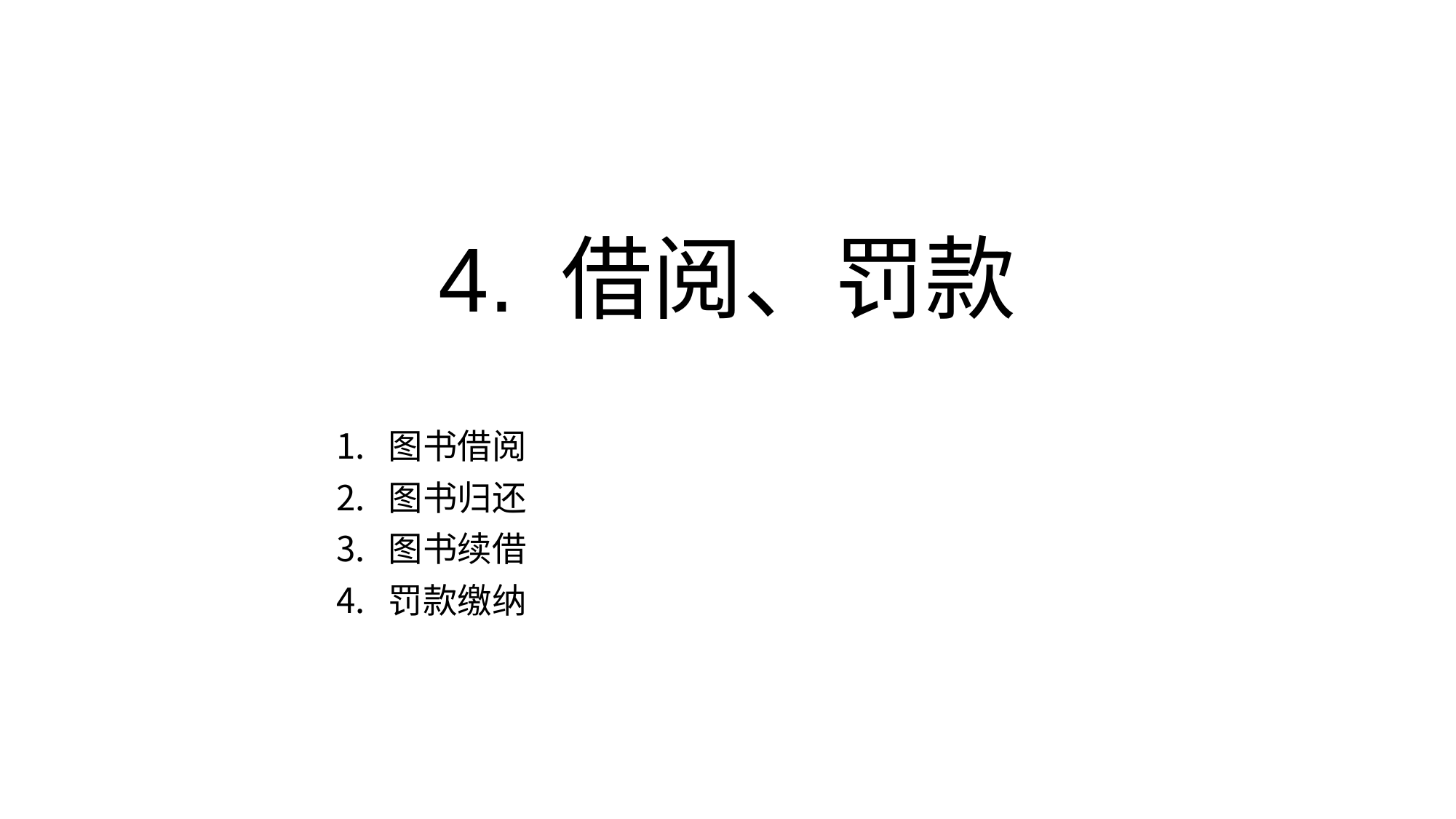

# 4. 借阅、罚款
图书借阅
图书归还
图书续借
罚款缴纳